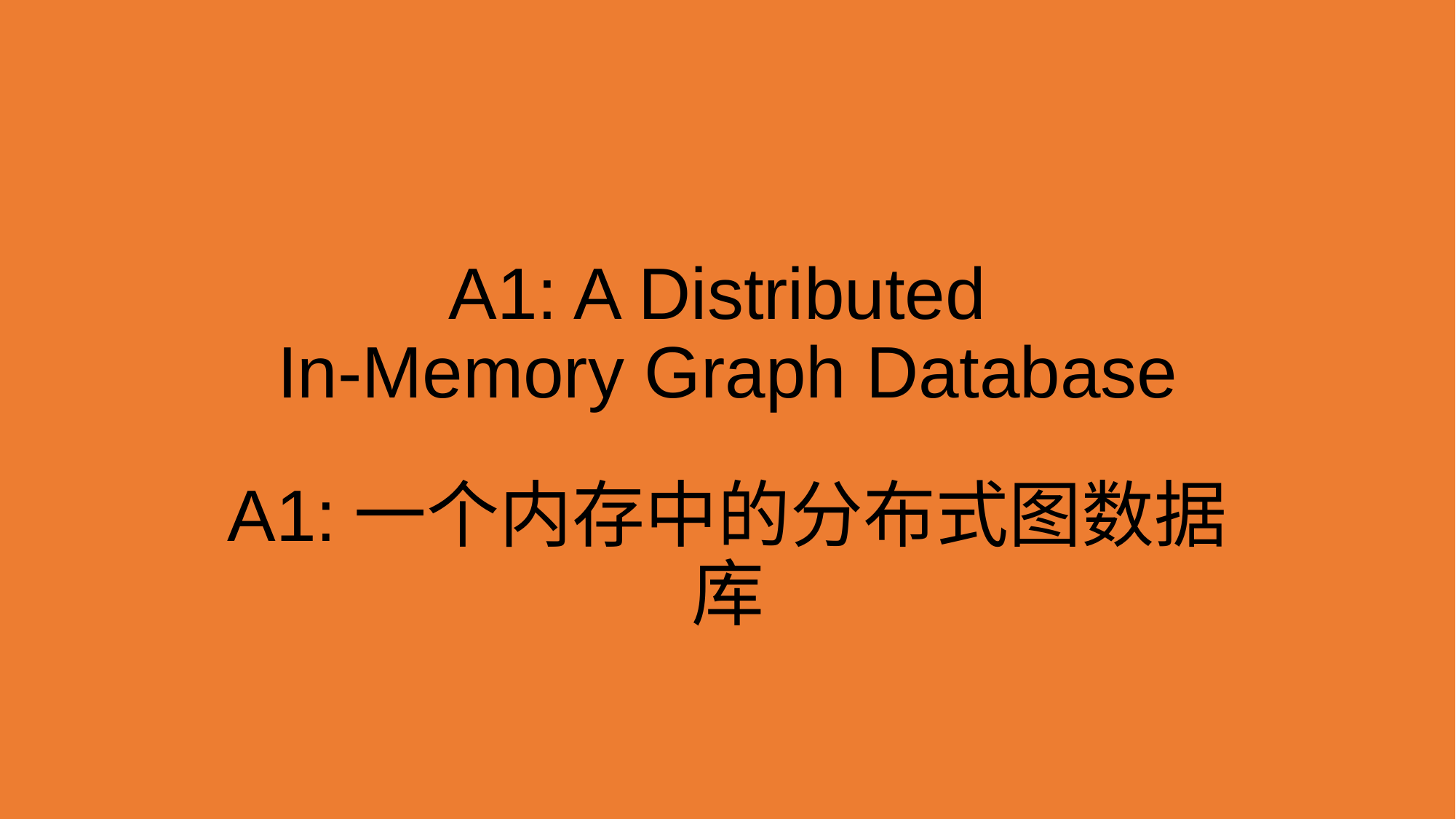

# A1: A Distributed In-Memory Graph Database
A1:一个内存中的分布式图数据库